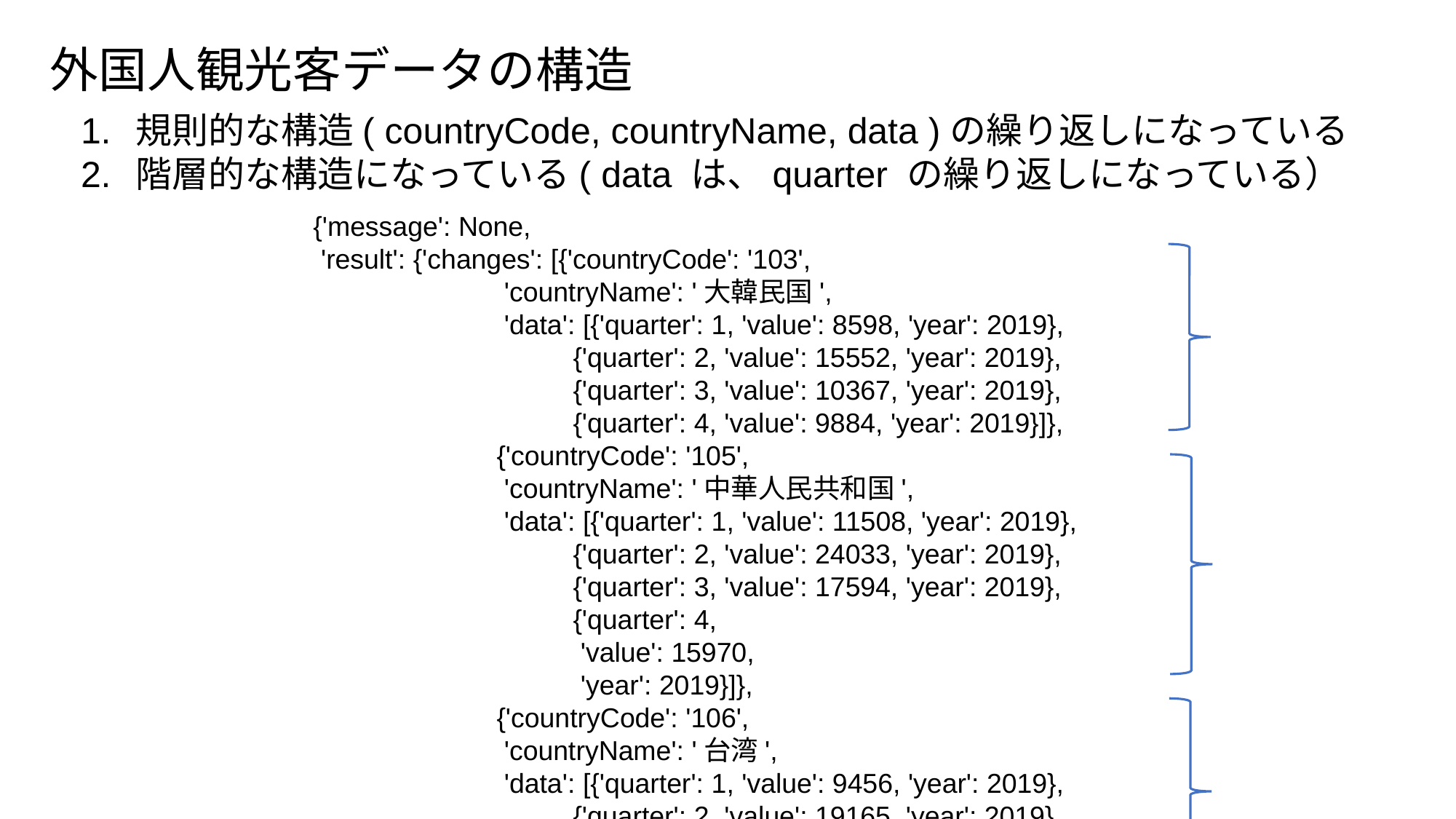

外国人観光客データの構造
規則的な構造( countryCode, countryName, data )の繰り返しになっている
階層的な構造になっている( data は、quarter の繰り返しになっている）
{'message': None,
 'result': {'changes': [{'countryCode': '103',
                         'countryName': '大韓民国',
                         'data': [{'quarter': 1, 'value': 8598, 'year': 2019},
                                  {'quarter': 2, 'value': 15552, 'year': 2019},
                                  {'quarter': 3, 'value': 10367, 'year': 2019},
                                  {'quarter': 4, 'value': 9884, 'year': 2019}]},
                        {'countryCode': '105',
                         'countryName': '中華人民共和国',
                         'data': [{'quarter': 1, 'value': 11508, 'year': 2019},
                                  {'quarter': 2, 'value': 24033, 'year': 2019},
                                  {'quarter': 3, 'value': 17594, 'year': 2019},
                                  {'quarter': 4,
                                   'value': 15970,
                                   'year': 2019}]},
                        {'countryCode': '106',
                         'countryName': '台湾',
                         'data': [{'quarter': 1, 'value': 9456, 'year': 2019},
                                  {'quarter': 2, 'value': 19165, 'year': 2019},
                                  {'quarter': 3, 'value': 12584, 'year': 2019},
                                  {'quarter': 4,
                                   'value': 12223,
                                   'year': 2019}]},
                        {'countryCode': '108',